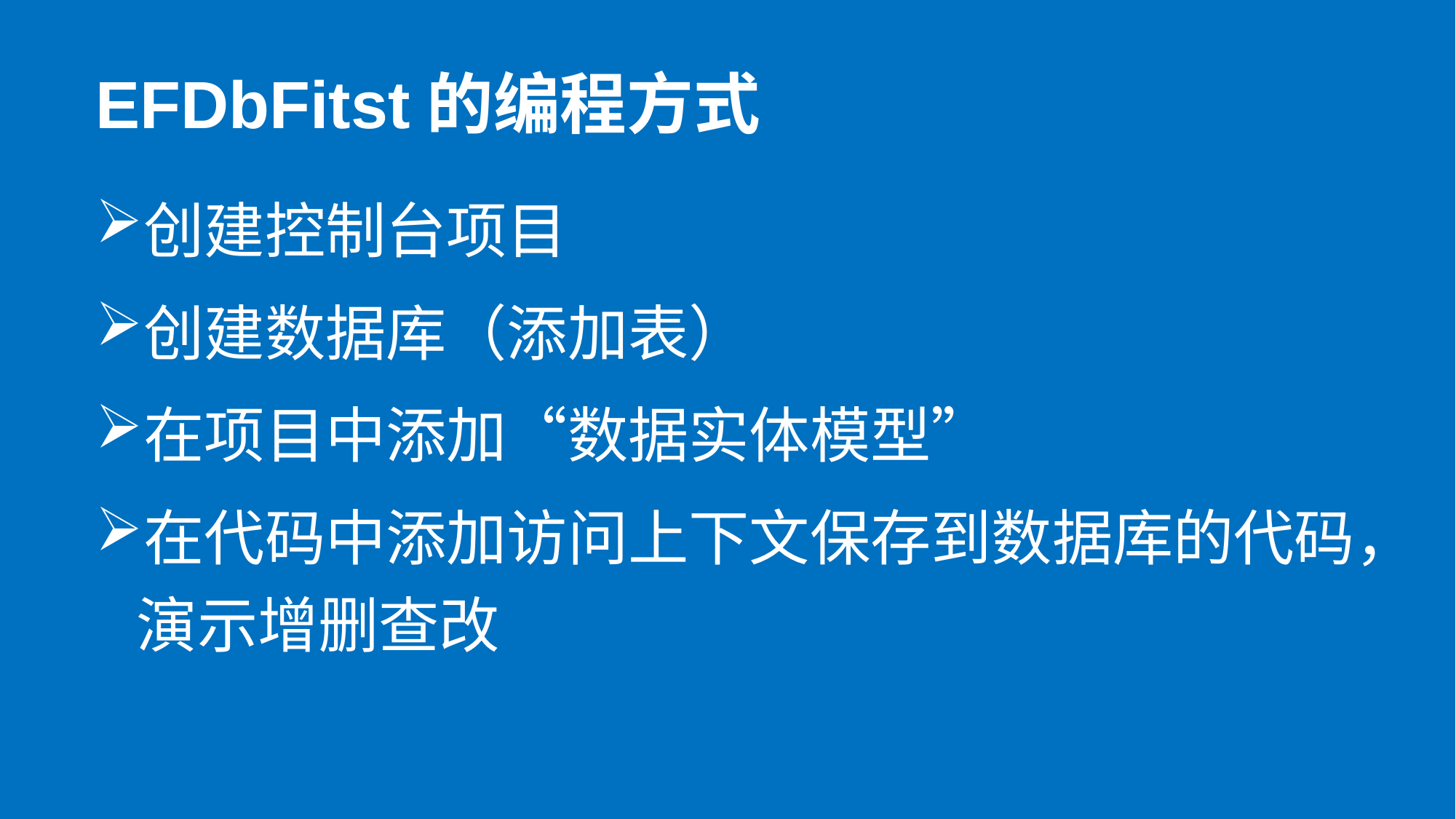

# EFDbFitst的编程方式
创建控制台项目
创建数据库（添加表）
在项目中添加“数据实体模型”
在代码中添加访问上下文保存到数据库的代码，演示增删查改